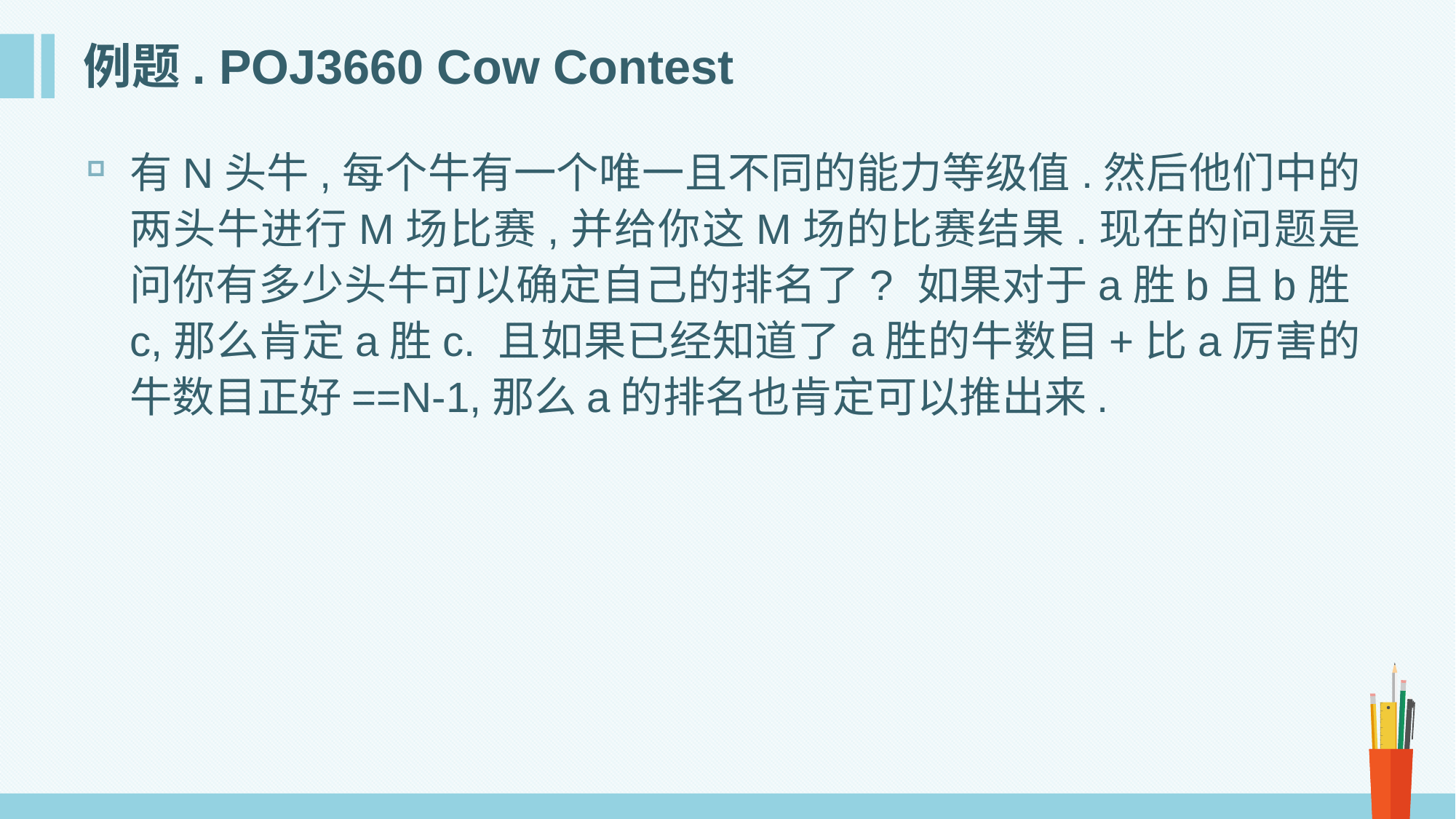

# 例题. POJ3660 Cow Contest
有N头牛,每个牛有一个唯一且不同的能力等级值.然后他们中的两头牛进行M场比赛,并给你这M场的比赛结果.现在的问题是问你有多少头牛可以确定自己的排名了? 如果对于a胜b且b胜c,那么肯定a胜c. 且如果已经知道了a胜的牛数目+比a厉害的牛数目正好==N-1,那么a的排名也肯定可以推出来.